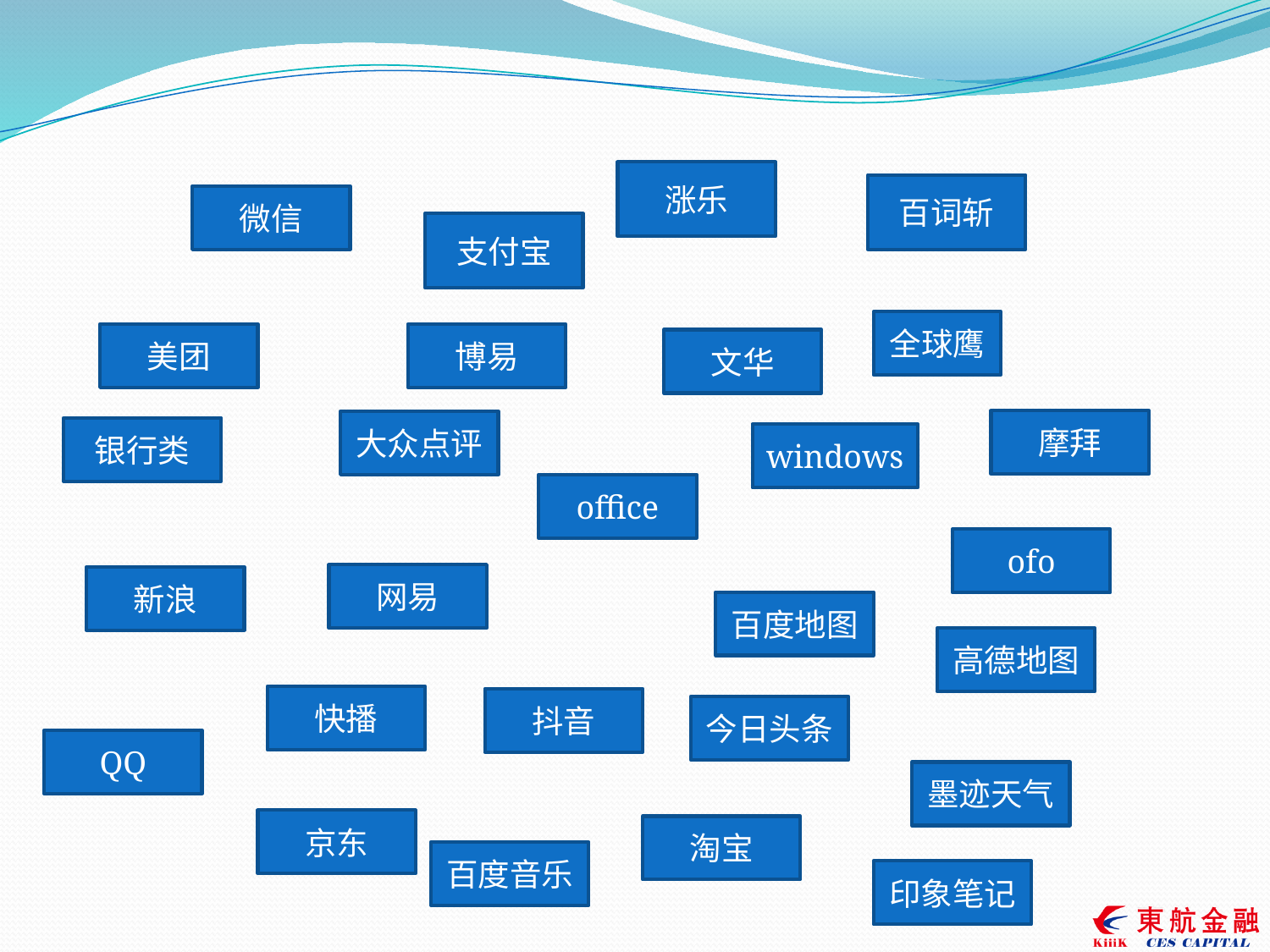

涨乐
百词斩
微信
支付宝
全球鹰
美团
博易
文华
摩拜
大众点评
银行类
windows
office
ofo
网易
新浪
百度地图
高德地图
快播
抖音
今日头条
QQ
墨迹天气
京东
淘宝
百度音乐
印象笔记